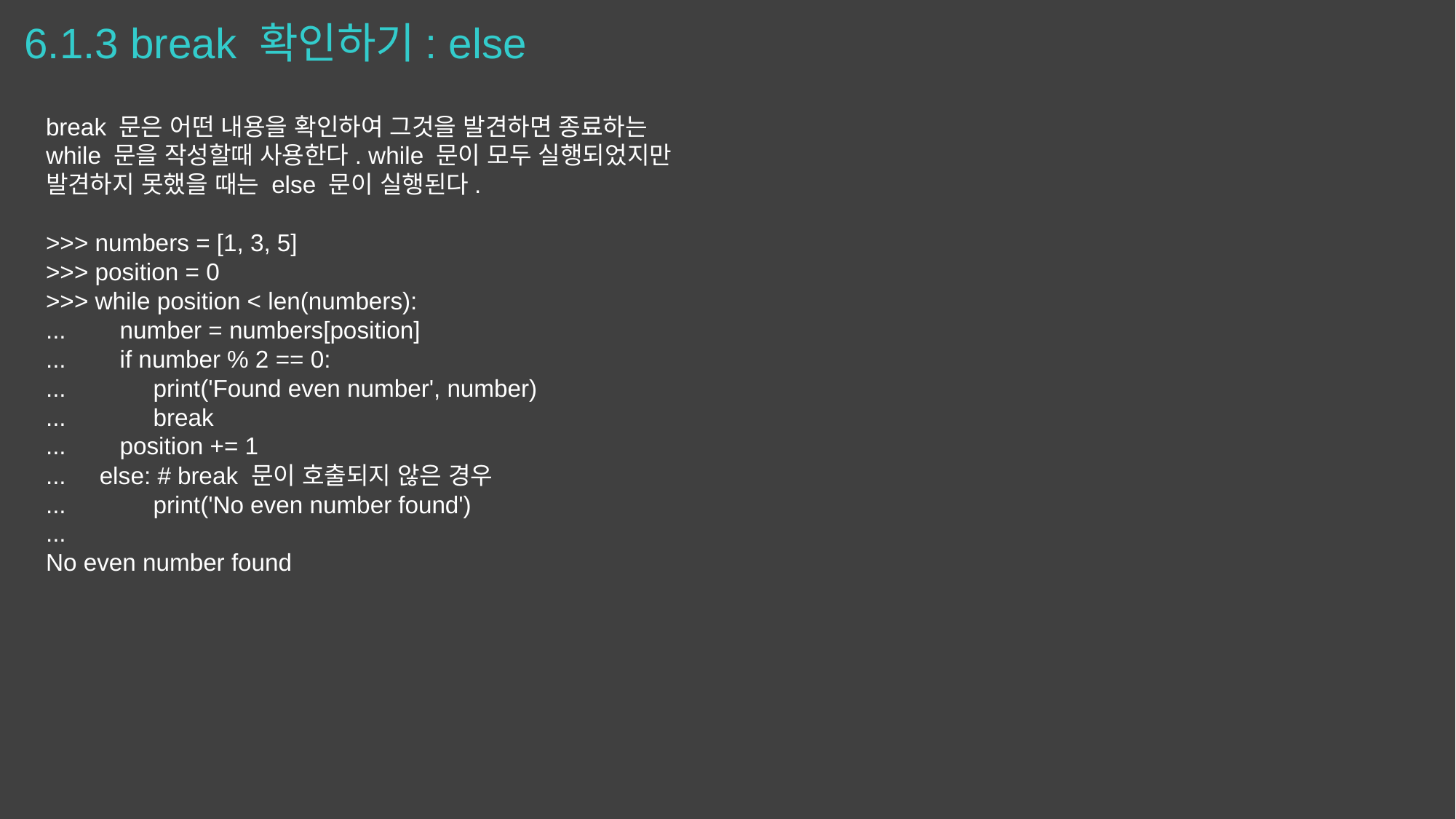

# 6.1.3 break 확인하기: else
break 문은 어떤 내용을 확인하여 그것을 발견하면 종료하는 while 문을 작성할때 사용한다. while 문이 모두 실행되었지만 발견하지 못했을 때는 else 문이 실행된다.

>>> numbers = [1, 3, 5]
>>> position = 0
>>> while position < len(numbers):
...        number = numbers[position]
...        if number % 2 == 0:
...             print('Found even number', number)
...             break
...        position += 1
...     else: # break 문이 호출되지 않은 경우
...             print('No even number found')
...
No even number found